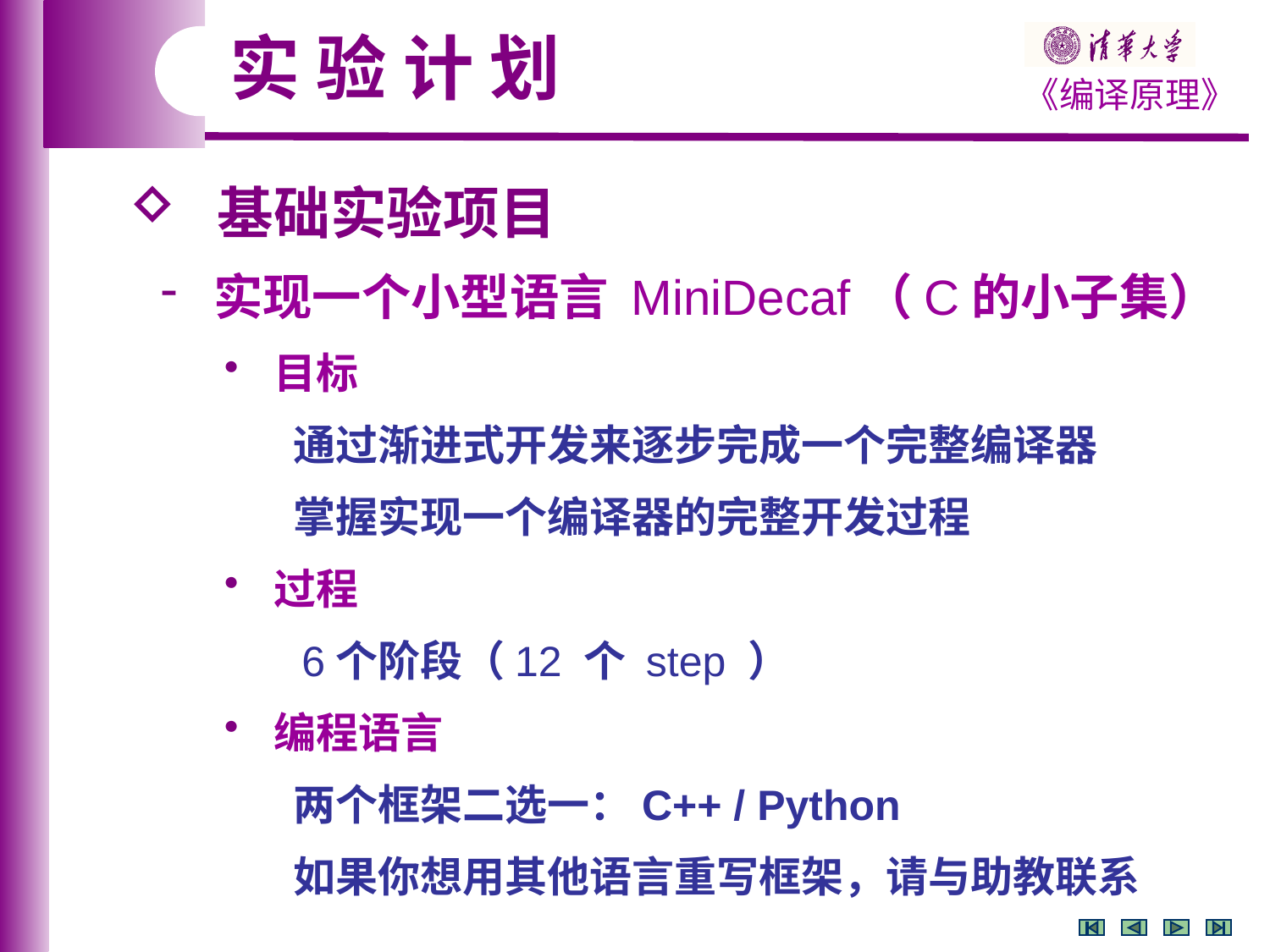

实 验 计 划

  基础实验项目

 实现一个小型语言 MiniDecaf（C的小子集）

 目标

   通过渐进式开发来逐步完成一个完整编译器

   掌握实现一个编译器的完整开发过程

 过程

    6个阶段（12 个 step ）

 编程语言

   两个框架二选一：C++ / Python

   如果你想用其他语言重写框架，请与助教联系